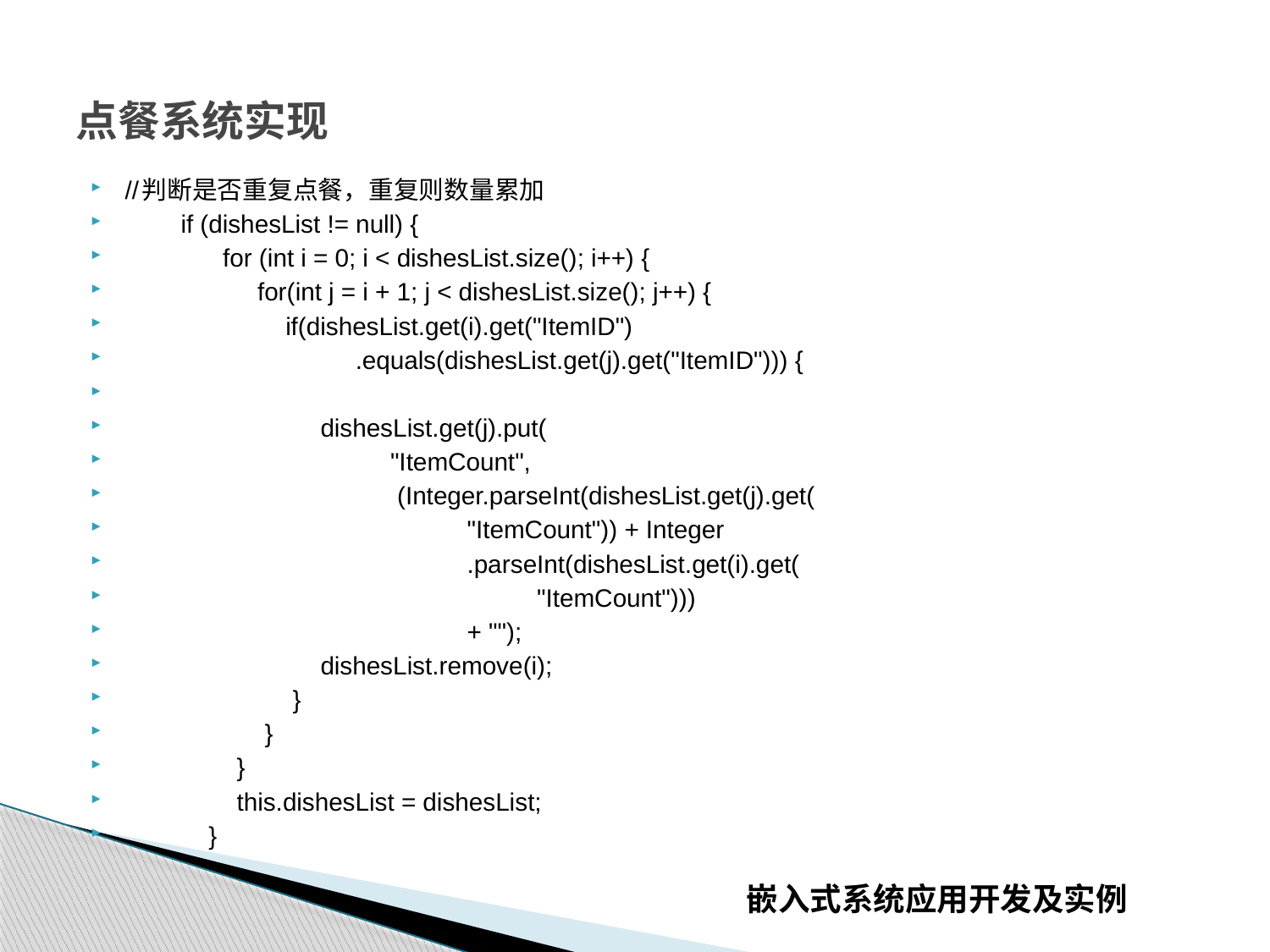

# 点餐系统实现
//判断是否重复点餐，重复则数量累加
        if (dishesList != null) {
              for (int i = 0; i < dishesList.size(); i++) {
                   for(int j = i + 1; j < dishesList.size(); j++) {
                       if(dishesList.get(i).get("ItemID")
                                 .equals(dishesList.get(j).get("ItemID"))) {

                            dishesList.get(j).put(
                                      "ItemCount",
                                       (Integer.parseInt(dishesList.get(j).get(
                                                 "ItemCount")) + Integer
                                                 .parseInt(dishesList.get(i).get(
                                                           "ItemCount")))
                                                 + "");
                            dishesList.remove(i);
                        }
                    }
                }
                this.dishesList = dishesList;
            }

嵌入式系统应用开发及实例